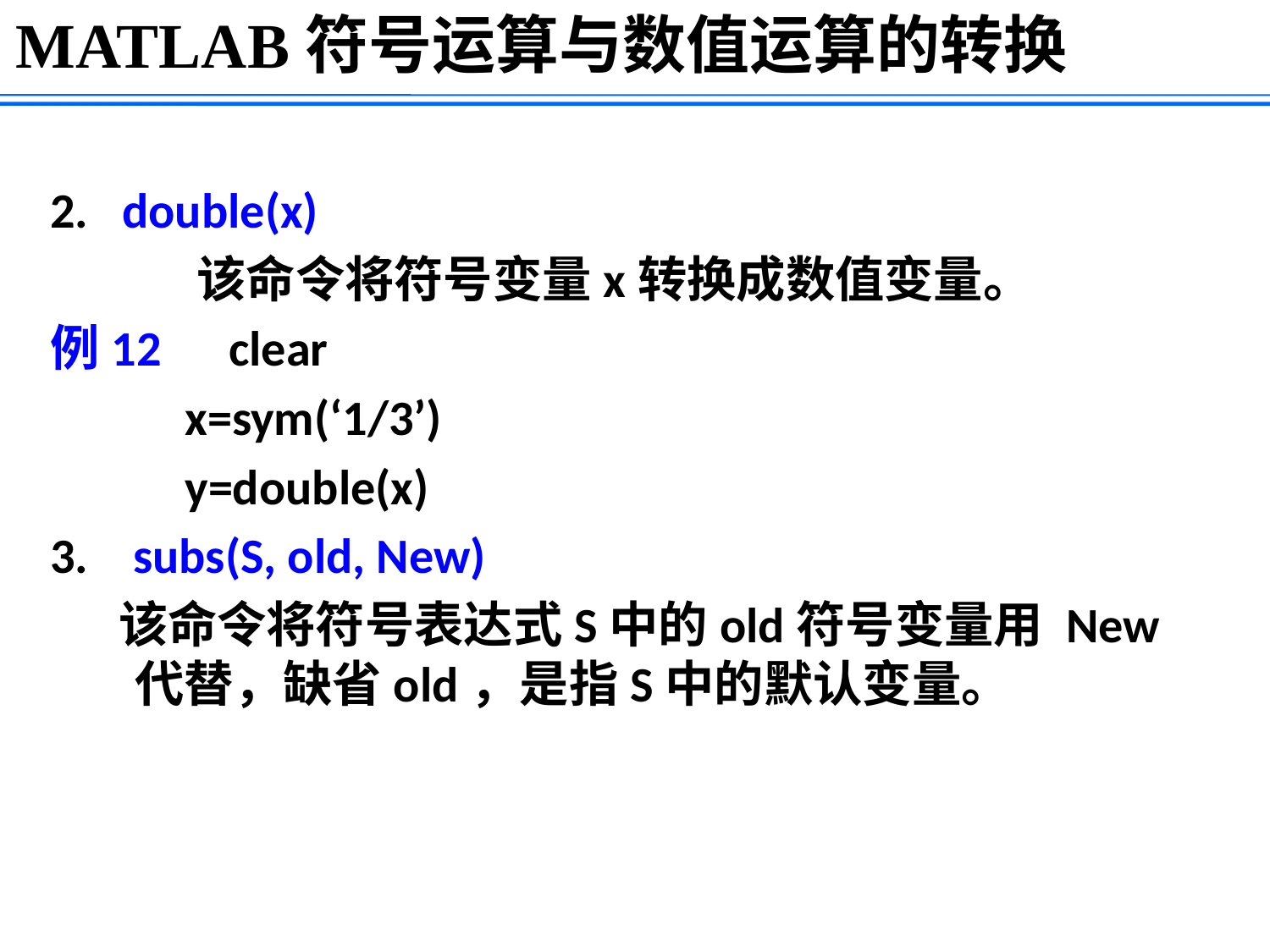

MATLAB符号运算与数值运算的转换

2.   double(x)
            该命令将符号变量x转换成数值变量。
例12      clear
            x=sym(‘1/3’)
            y=double(x)
3.    subs(S, old, New)
     该命令将符号表达式S中的old符号变量用 New代替，缺省old，是指S中的默认变量。